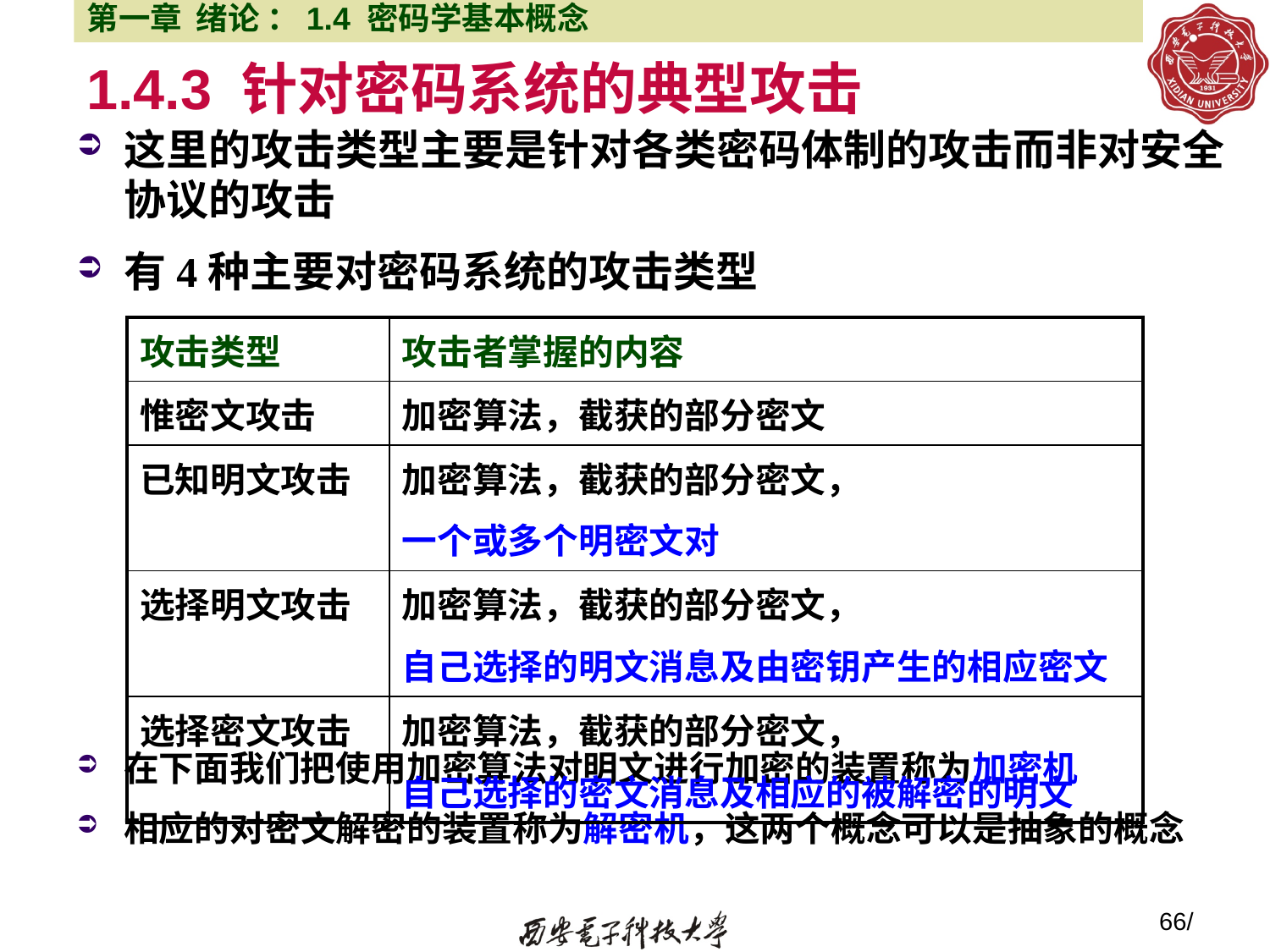

第一章  绪论 ：1.4 密码学基本概念
# 1.4.3 针对密码系统的典型攻击
这里的攻击类型主要是针对各类密码体制的攻击而非对安全协议的攻击
有4种主要对密码系统的攻击类型

在下面我们把使用加密算法对明文进行加密的装置称为加密机
相应的对密文解密的装置称为解密机，这两个概念可以是抽象的概念
| 攻击类型 | 攻击者掌握的内容 |
| --- | --- |
| 惟密文攻击 | 加密算法，截获的部分密文 |
| 已知明文攻击 | 加密算法，截获的部分密文， 一个或多个明密文对 |
| 选择明文攻击 | 加密算法，截获的部分密文， 自己选择的明文消息及由密钥产生的相应密文 |
| 选择密文攻击 | 加密算法，截获的部分密文， 自己选择的密文消息及相应的被解密的明文 |
66/